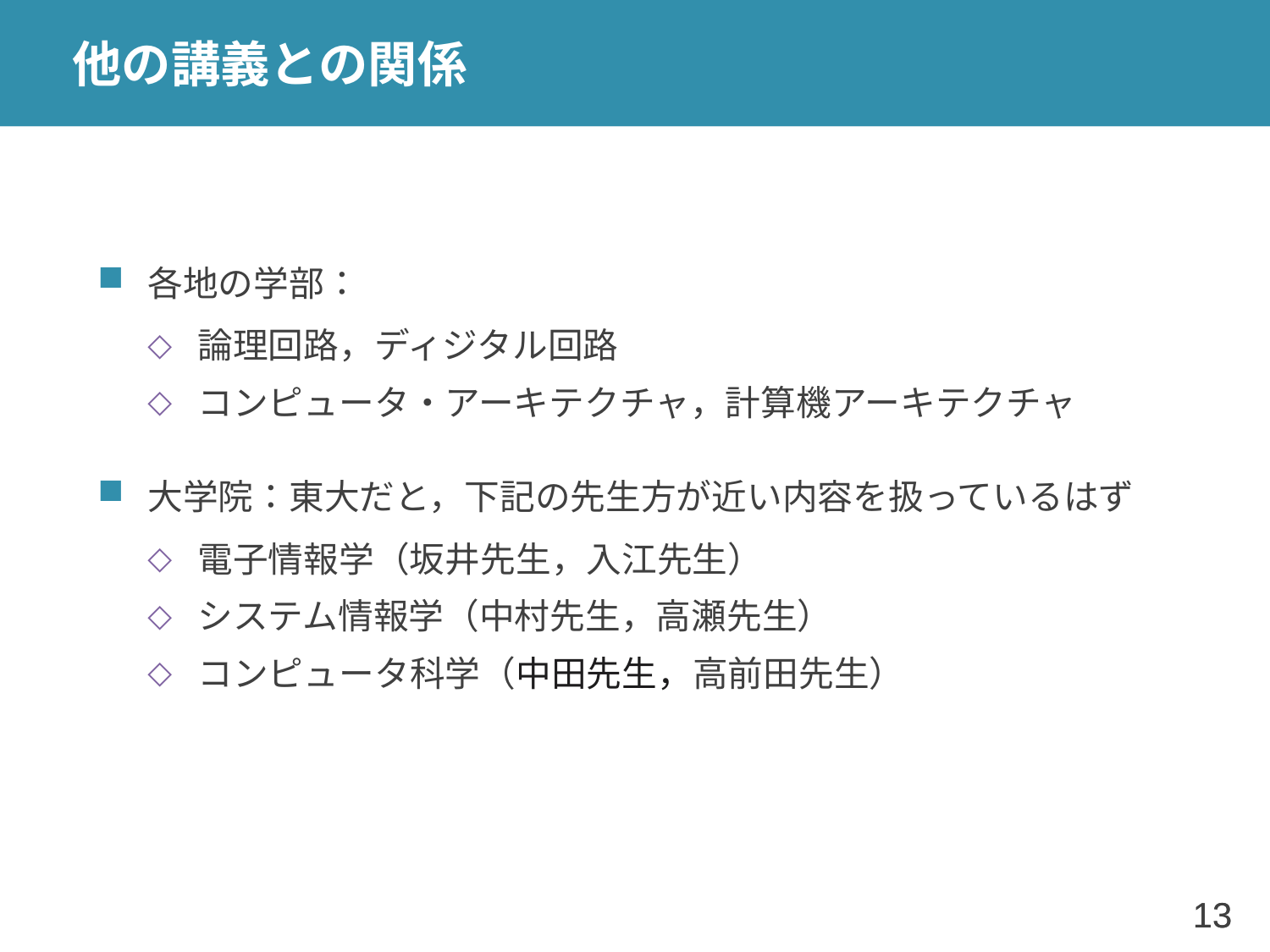

# 他の講義との関係
各地の学部：
論理回路，ディジタル回路
コンピュータ・アーキテクチャ，計算機アーキテクチャ
大学院：東大だと，下記の先生方が近い内容を扱っているはず
電子情報学（坂井先生，入江先生）
システム情報学（中村先生，高瀬先生）
コンピュータ科学（中田先生，高前田先生）